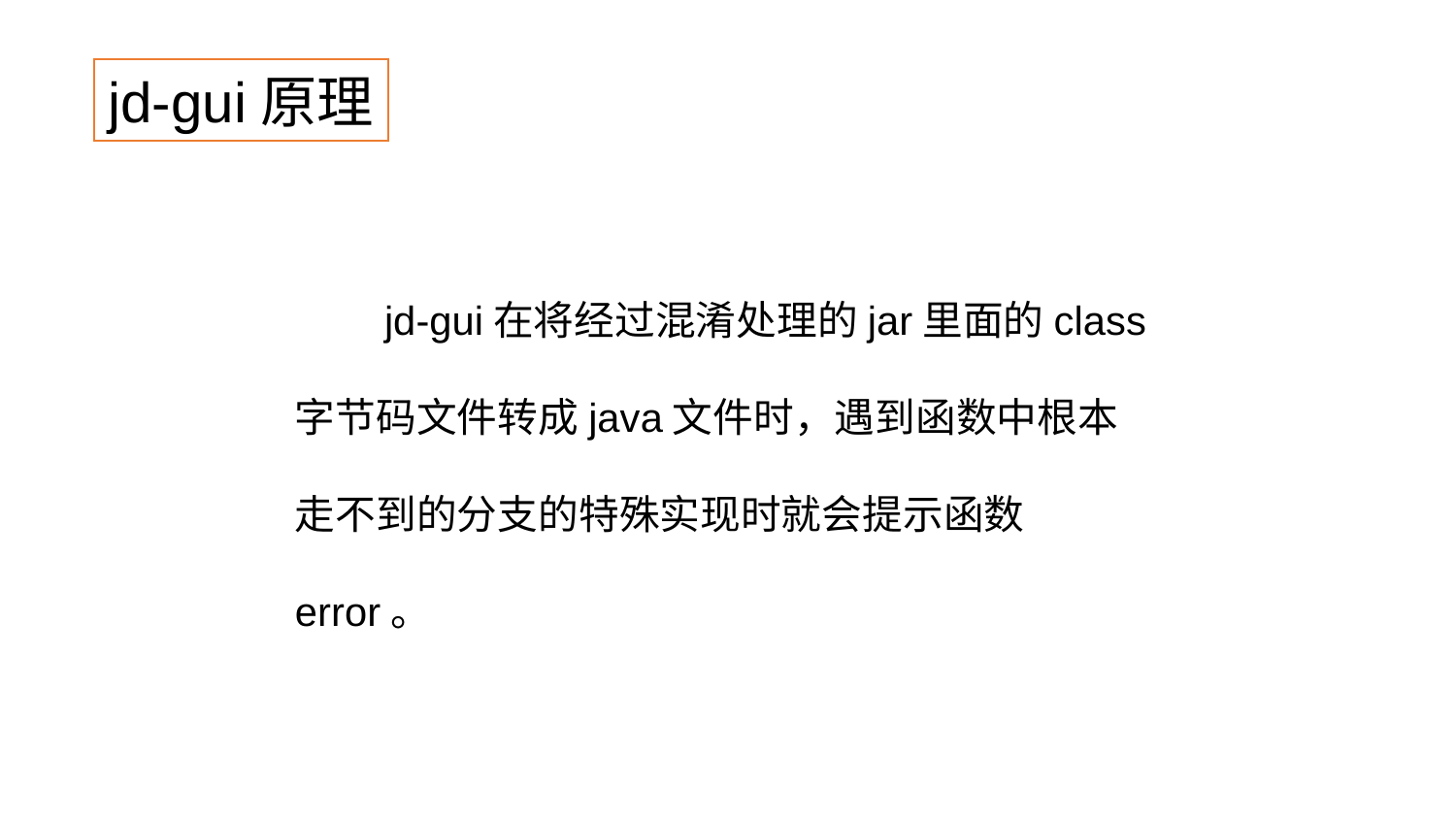

jd-gui原理
        jd-gui在将经过混淆处理的jar里面的class字节码文件转成java文件时，遇到函数中根本走不到的分支的特殊实现时就会提示函数error。